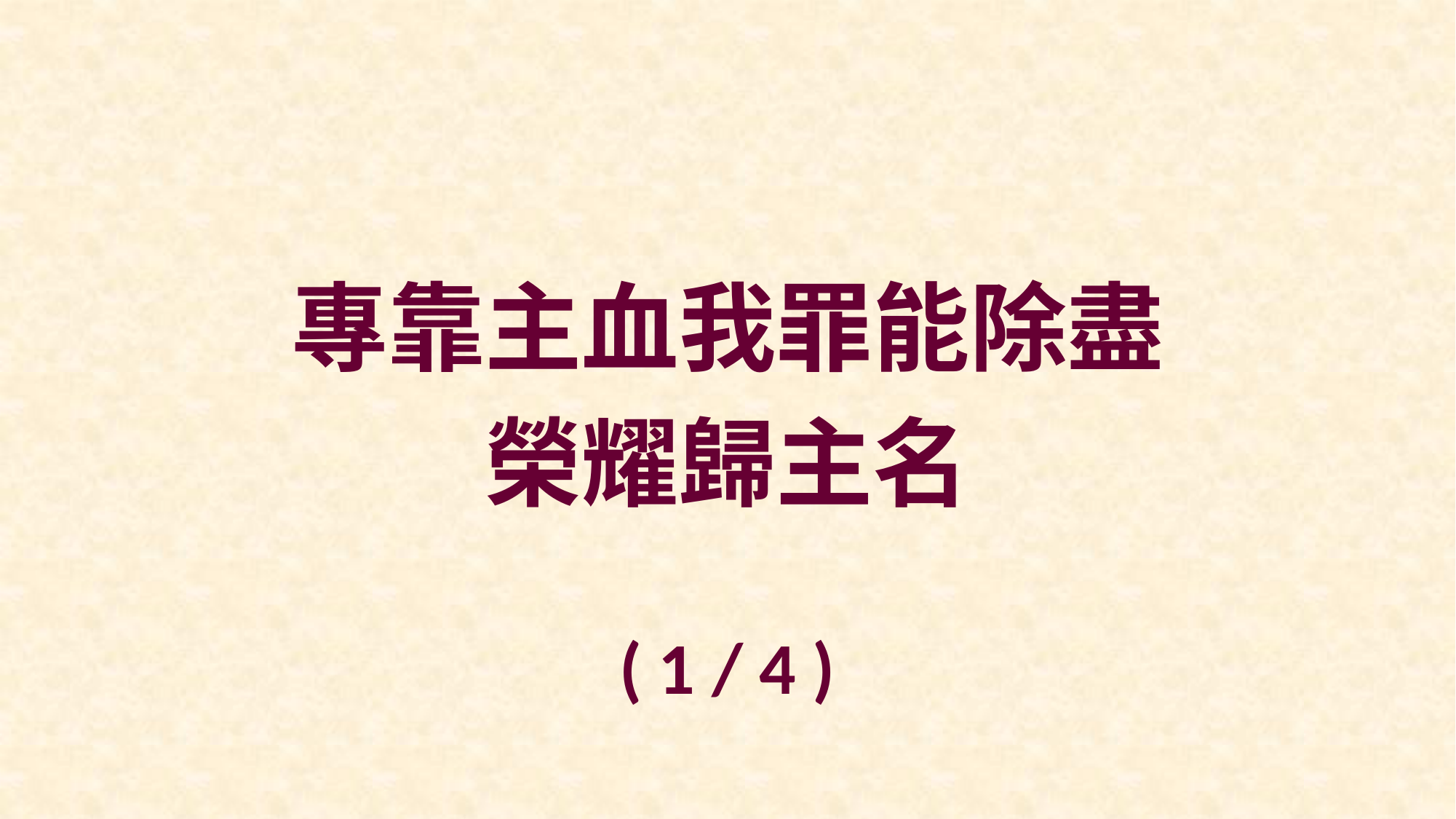

專靠主血我罪能除盡
榮耀歸主名
( 1 / 4 )